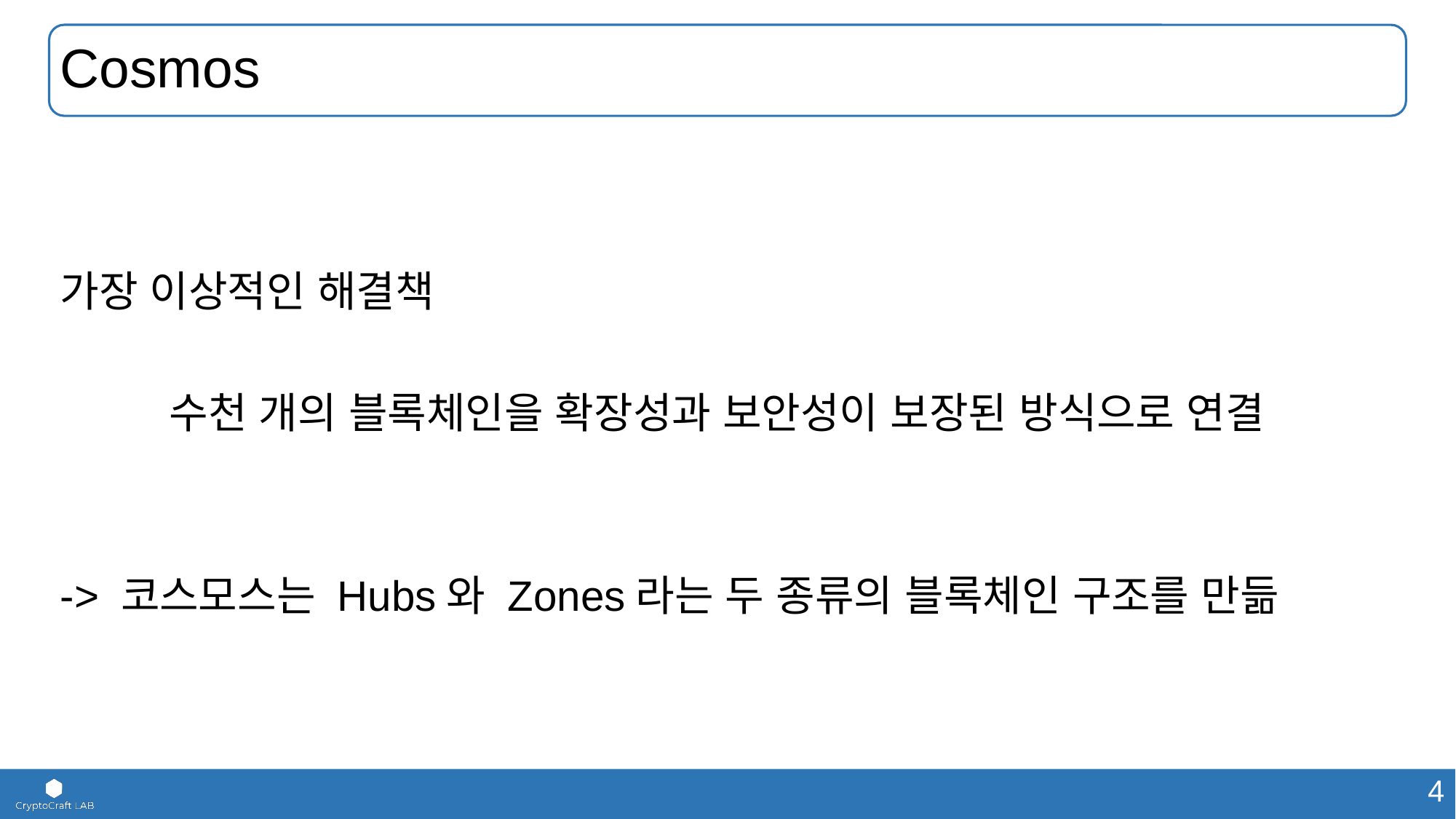

# Cosmos

가장 이상적인 해결책

	수천 개의 블록체인을 확장성과 보안성이 보장된 방식으로 연결

-> 코스모스는 Hubs와 Zones라는 두 종류의 블록체인 구조를 만듦